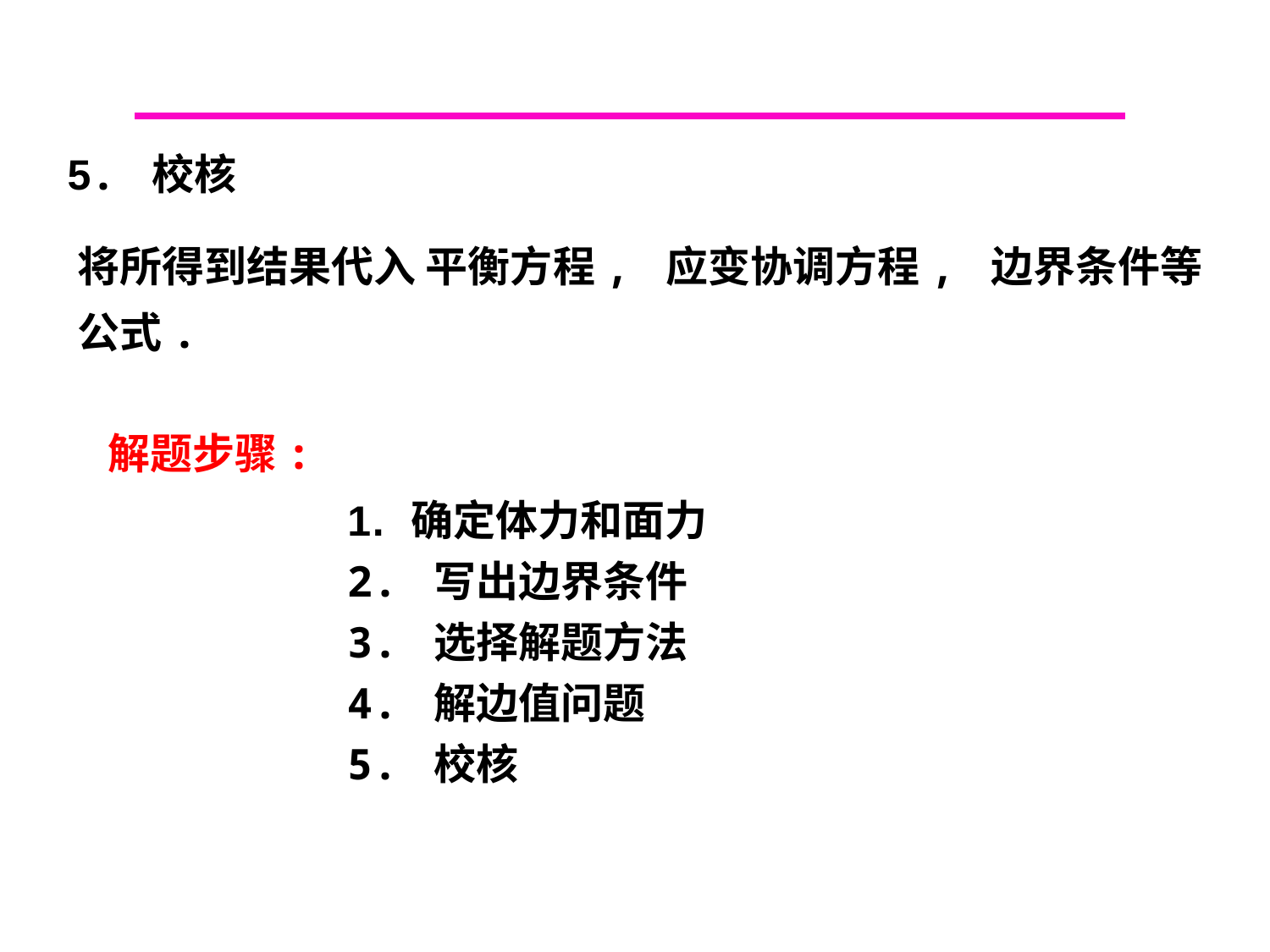

5. 校核
将所得到结果代入 平衡方程, 应变协调方程, 边界条件等公式.
解题步骤:
确定体力和面力
2. 写出边界条件
3. 选择解题方法
4. 解边值问题
5. 校核